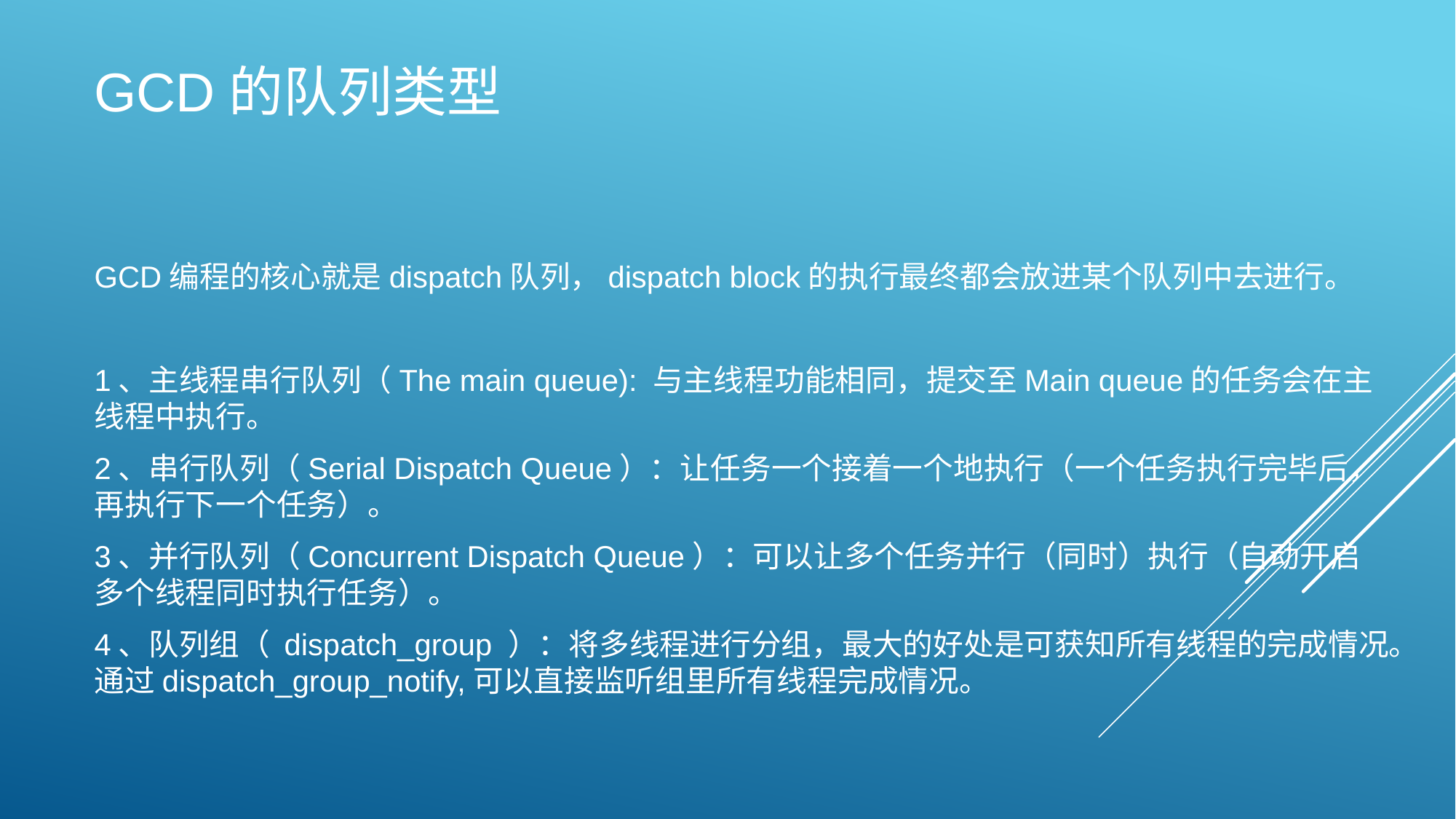

# GCD的队列类型
GCD编程的核心就是dispatch队列，dispatch block的执行最终都会放进某个队列中去进行。

1、主线程串行队列（The main queue): 与主线程功能相同，提交至Main queue的任务会在主线程中执行。
2、串行队列（Serial Dispatch Queue）：让任务一个接着一个地执行（一个任务执行完毕后，再执行下一个任务）。
3、并行队列（Concurrent Dispatch Queue）：可以让多个任务并行（同时）执行（自动开启多个线程同时执行任务）。
4、队列组（ dispatch_group ）：将多线程进行分组，最大的好处是可获知所有线程的完成情况。通过dispatch_group_notify,可以直接监听组里所有线程完成情况。